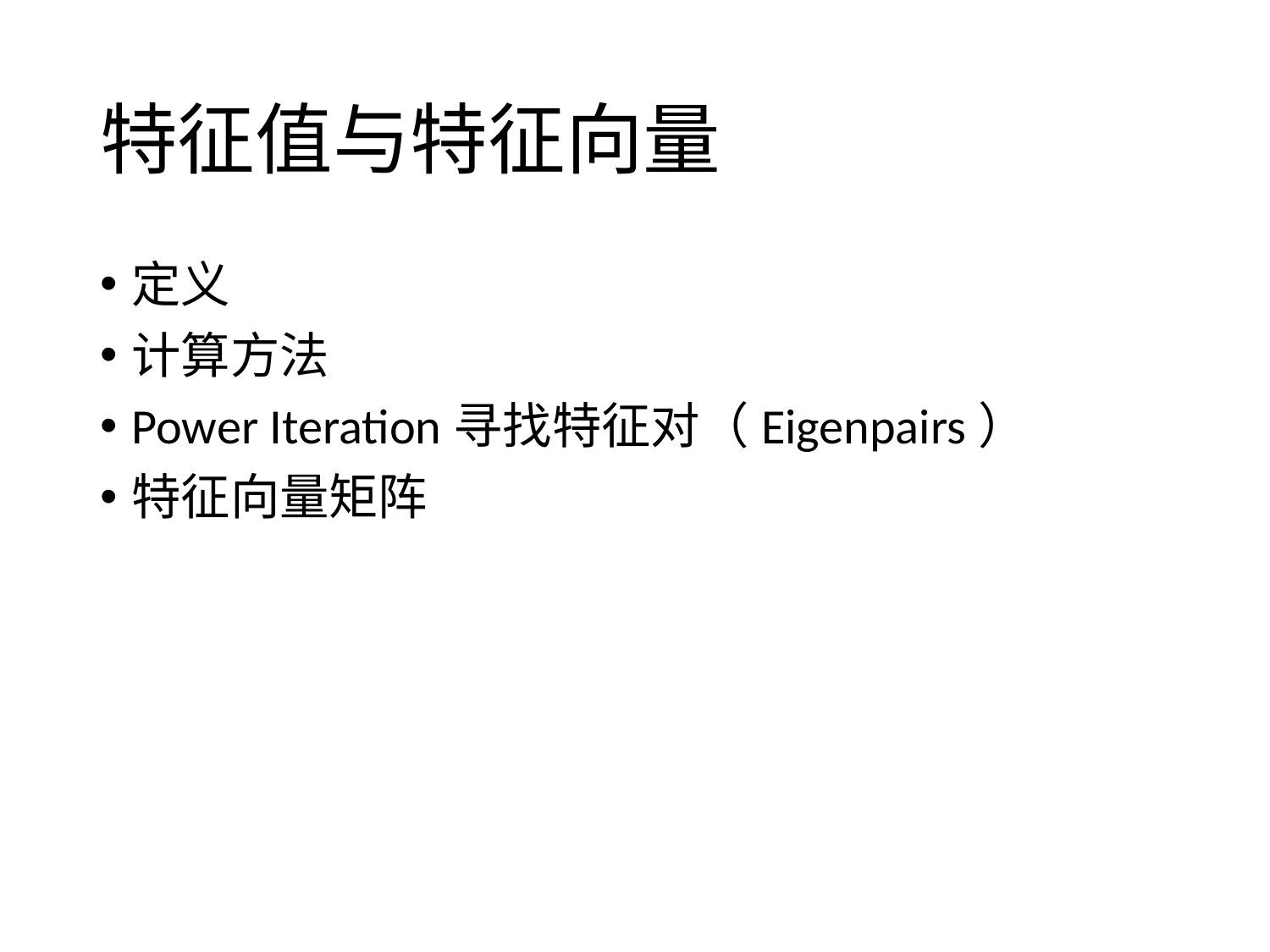

# 特征值与特征向量
定义
计算方法
Power Iteration寻找特征对（Eigenpairs）
特征向量矩阵